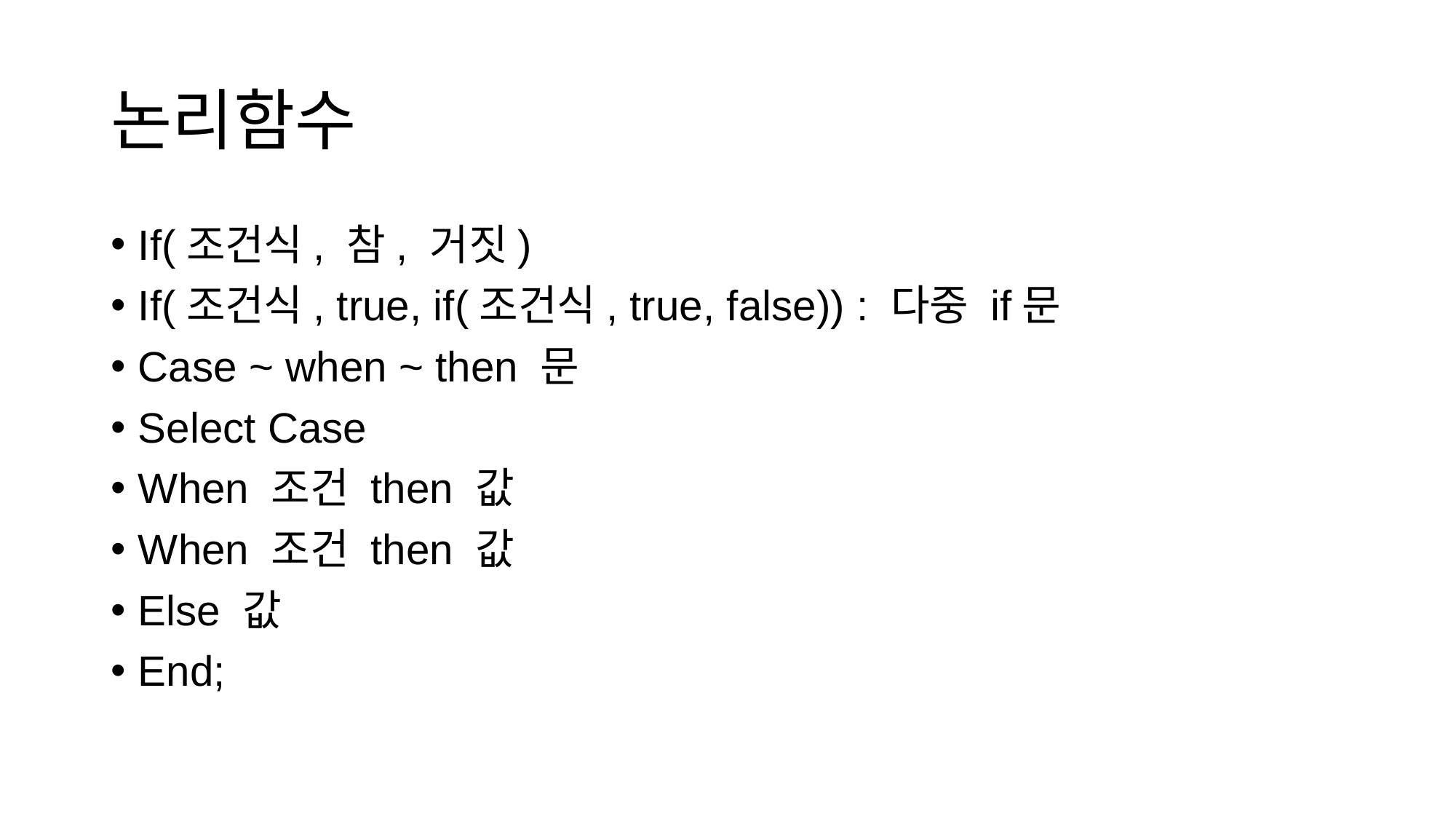

# 논리함수
If(조건식, 참, 거짓)
If(조건식, true, if(조건식, true, false)) : 다중 if문
Case ~ when ~ then 문
Select Case
When 조건 then 값
When 조건 then 값
Else 값
End;